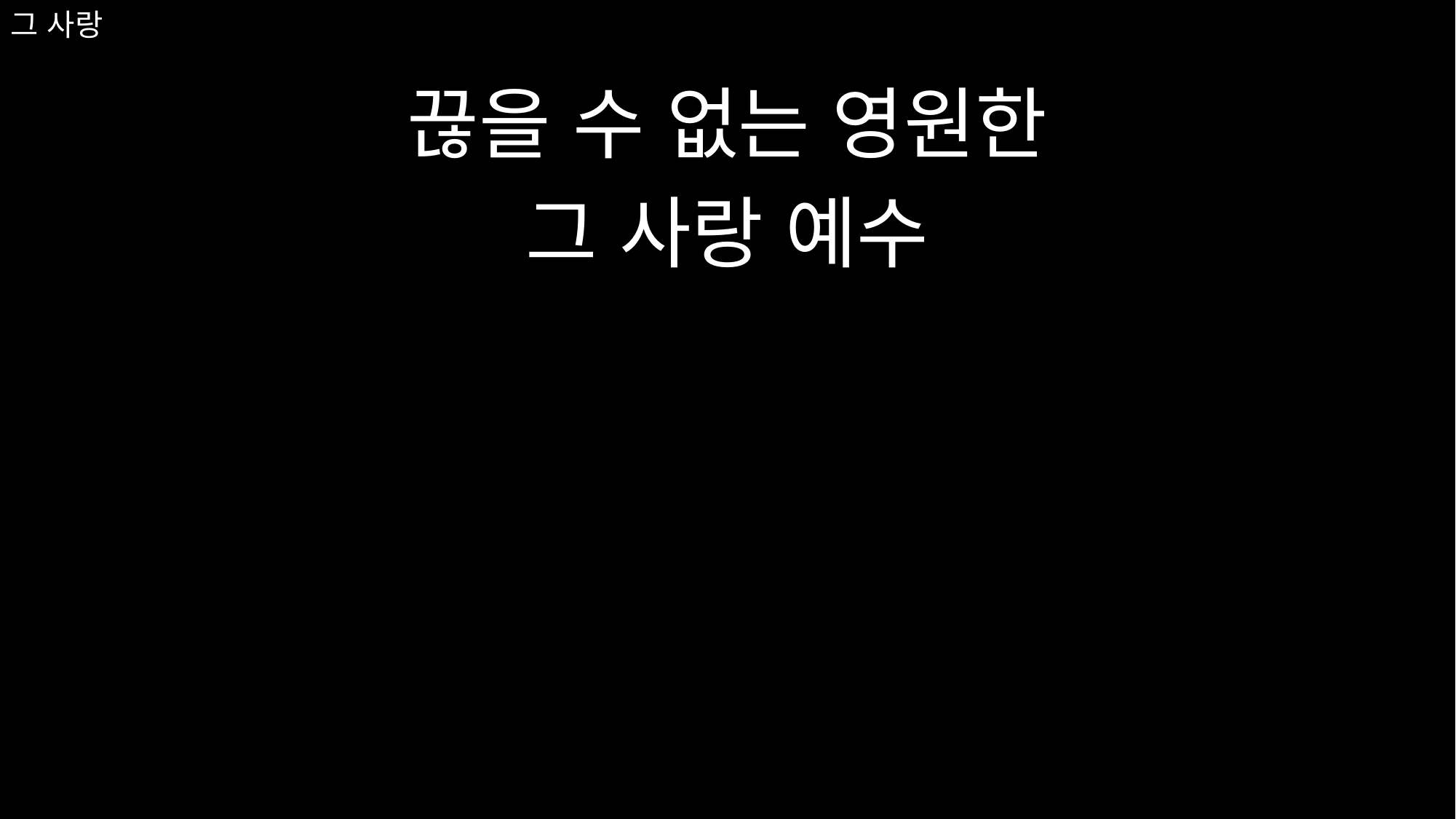

# 그 사랑
끊을 수 없는 영원한
그 사랑 예수